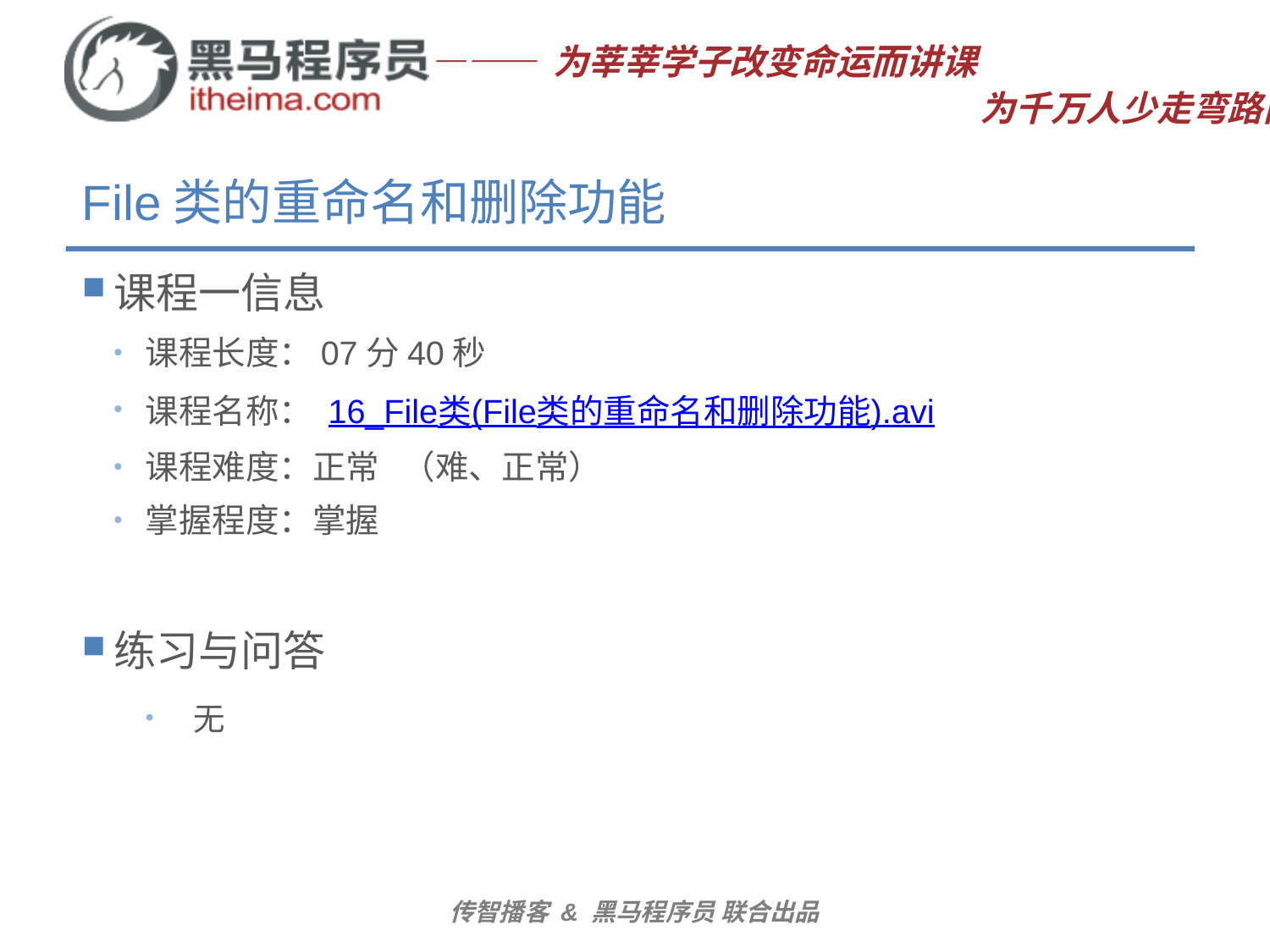

# File类的重命名和删除功能
课程一信息
课程长度：07分40秒
课程名称： 16_File类(File类的重命名和删除功能).avi
课程难度：正常   （难、正常）
掌握程度：掌握

练习与问答
无